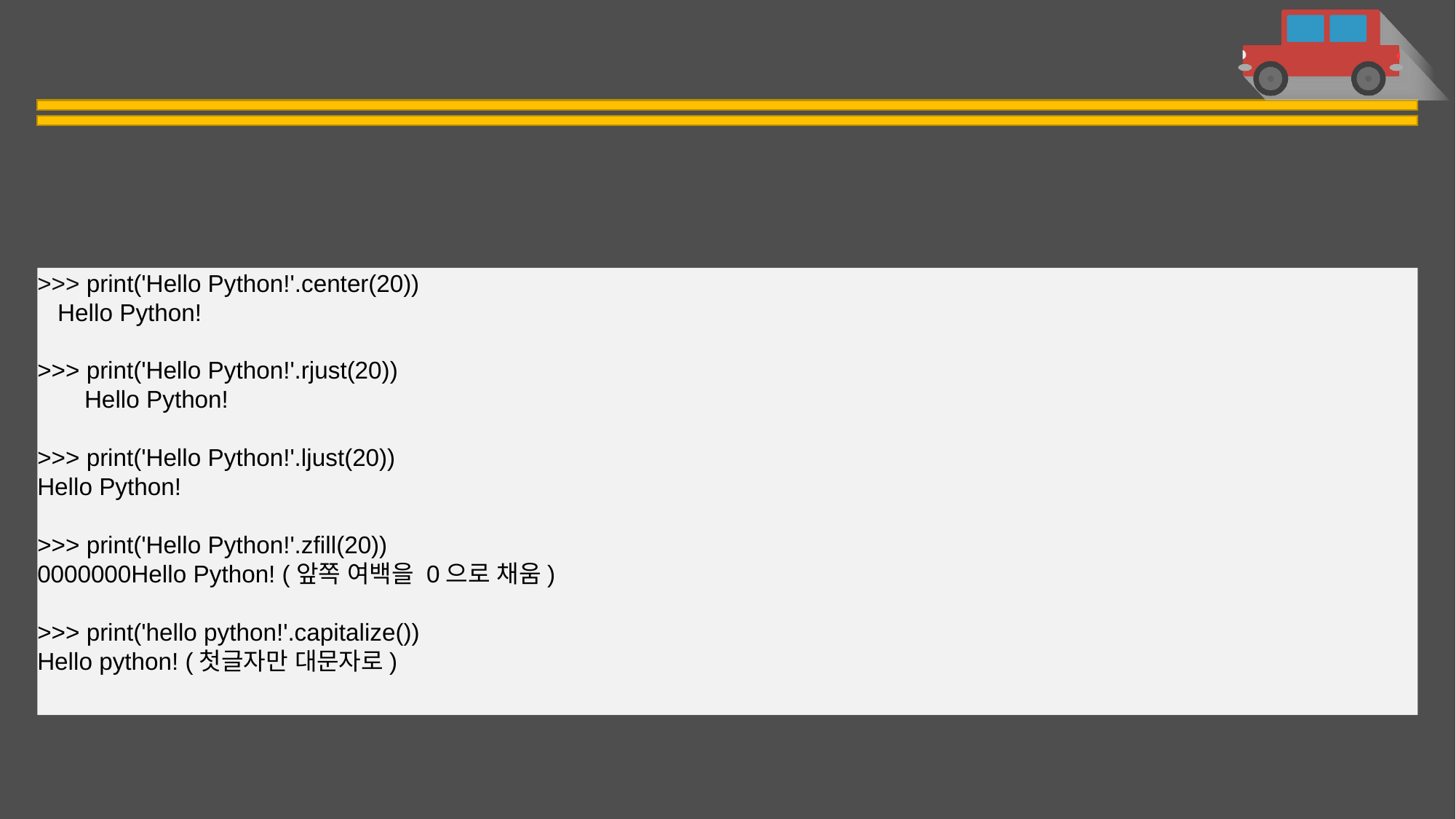

#

>>> print('Hello Python!'.center(20))
   Hello Python!

>>> print('Hello Python!'.rjust(20))
       Hello Python!

>>> print('Hello Python!'.ljust(20))
Hello Python!

>>> print('Hello Python!'.zfill(20))
0000000Hello Python! (앞쪽 여백을 0으로 채움)

>>> print('hello python!'.capitalize())
Hello python! (첫글자만 대문자로)